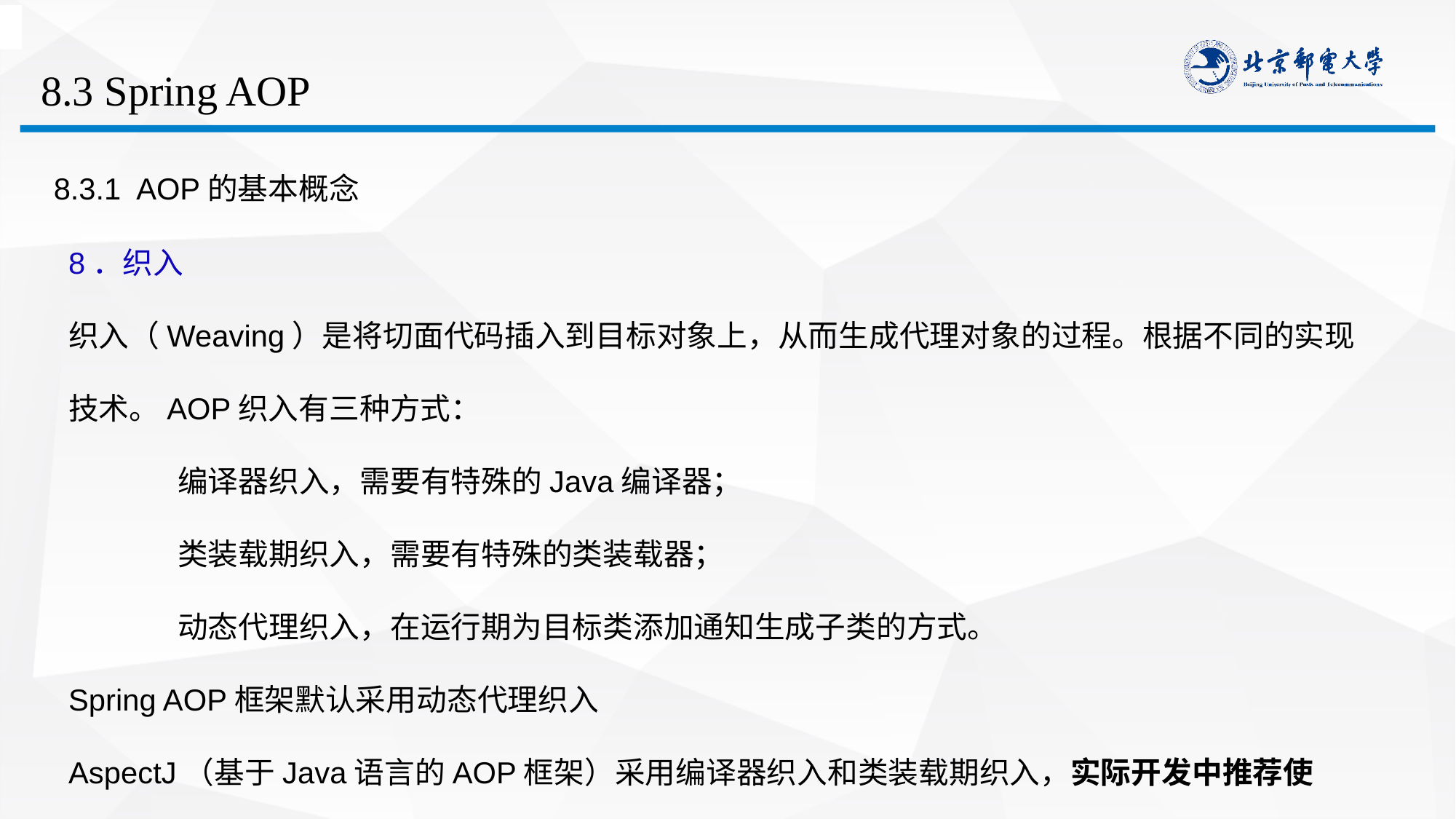

# 8.3 Spring AOP
8.3.1  AOP的基本概念

8．织入
织入（Weaving）是将切面代码插入到目标对象上，从而生成代理对象的过程。根据不同的实现技术。AOP织入有三种方式：
	编译器织入，需要有特殊的Java编译器；
	类装载期织入，需要有特殊的类装载器；
	动态代理织入，在运行期为目标类添加通知生成子类的方式。
Spring AOP框架默认采用动态代理织入
AspectJ（基于Java语言的AOP框架）采用编译器织入和类装载期织入，实际开发中推荐使用。